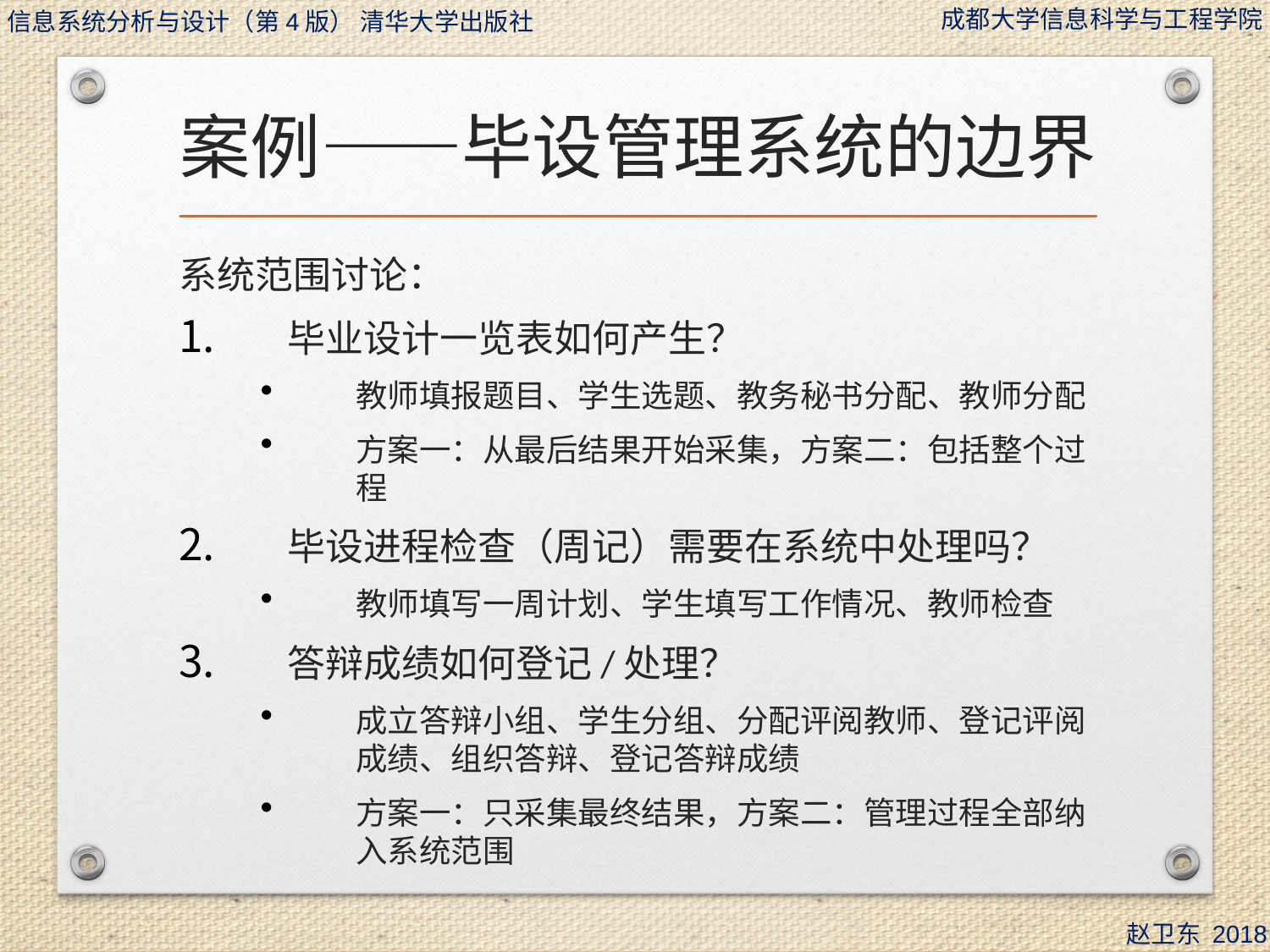

# 案例——毕设管理系统的边界
系统范围讨论：
毕业设计一览表如何产生？
教师填报题目、学生选题、教务秘书分配、教师分配
方案一：从最后结果开始采集，方案二：包括整个过程
毕设进程检查（周记）需要在系统中处理吗？
教师填写一周计划、学生填写工作情况、教师检查
答辩成绩如何登记/处理？
成立答辩小组、学生分组、分配评阅教师、登记评阅成绩、组织答辩、登记答辩成绩
方案一：只采集最终结果，方案二：管理过程全部纳入系统范围